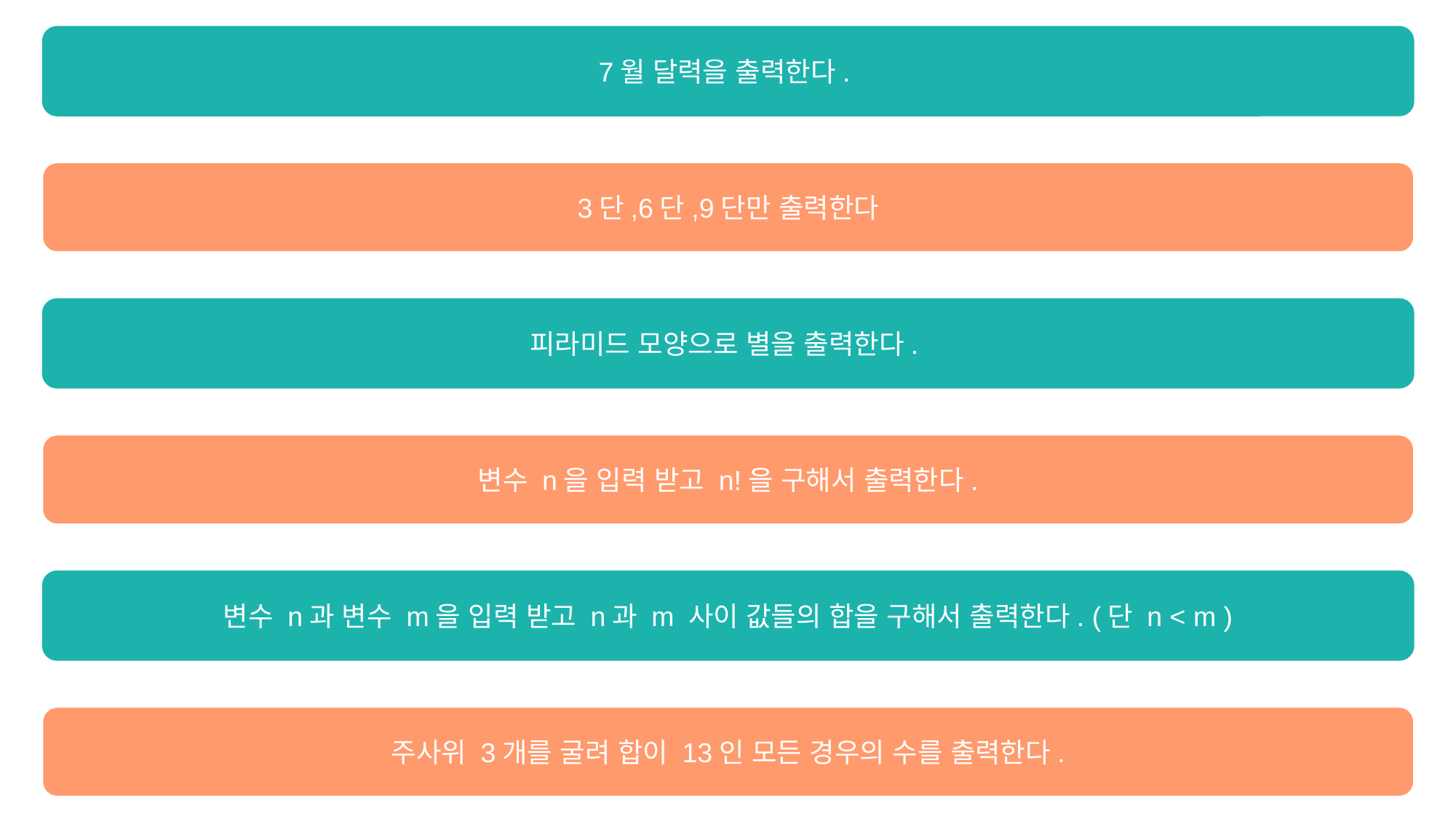

7월 달력을 출력한다.
3단,6단,9단만 출력한다
피라미드 모양으로 별을 출력한다.
변수 n을 입력 받고 n!을 구해서 출력한다.
변수 n과 변수 m을 입력 받고 n과 m 사이 값들의 합을 구해서 출력한다. (단 n < m )
주사위 3개를 굴려 합이 13인 모든 경우의 수를 출력한다.